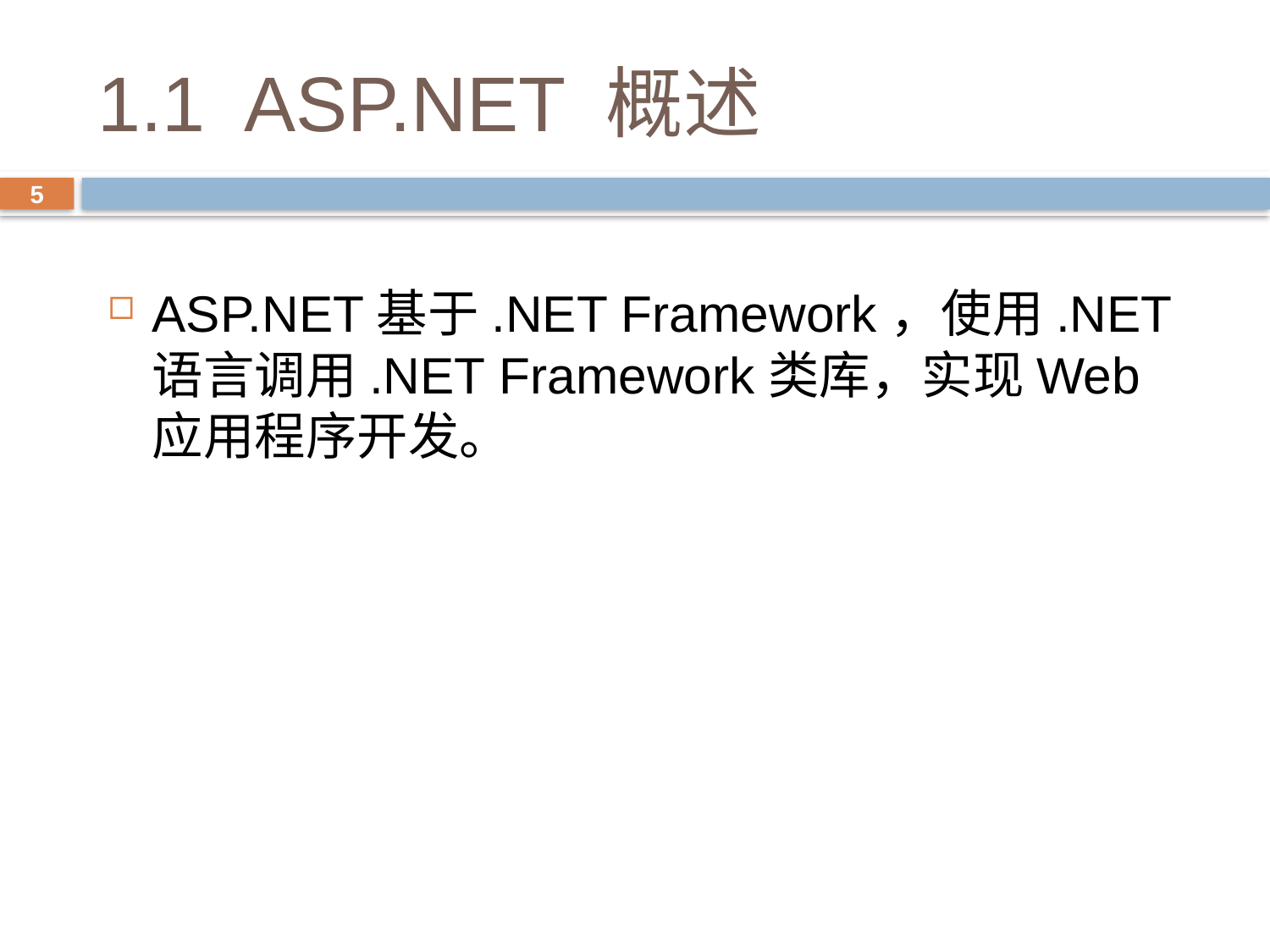

# 1.1  ASP.NET 概述
5
ASP.NET基于.NET Framework，使用.NET语言调用.NET Framework类库，实现Web应用程序开发。